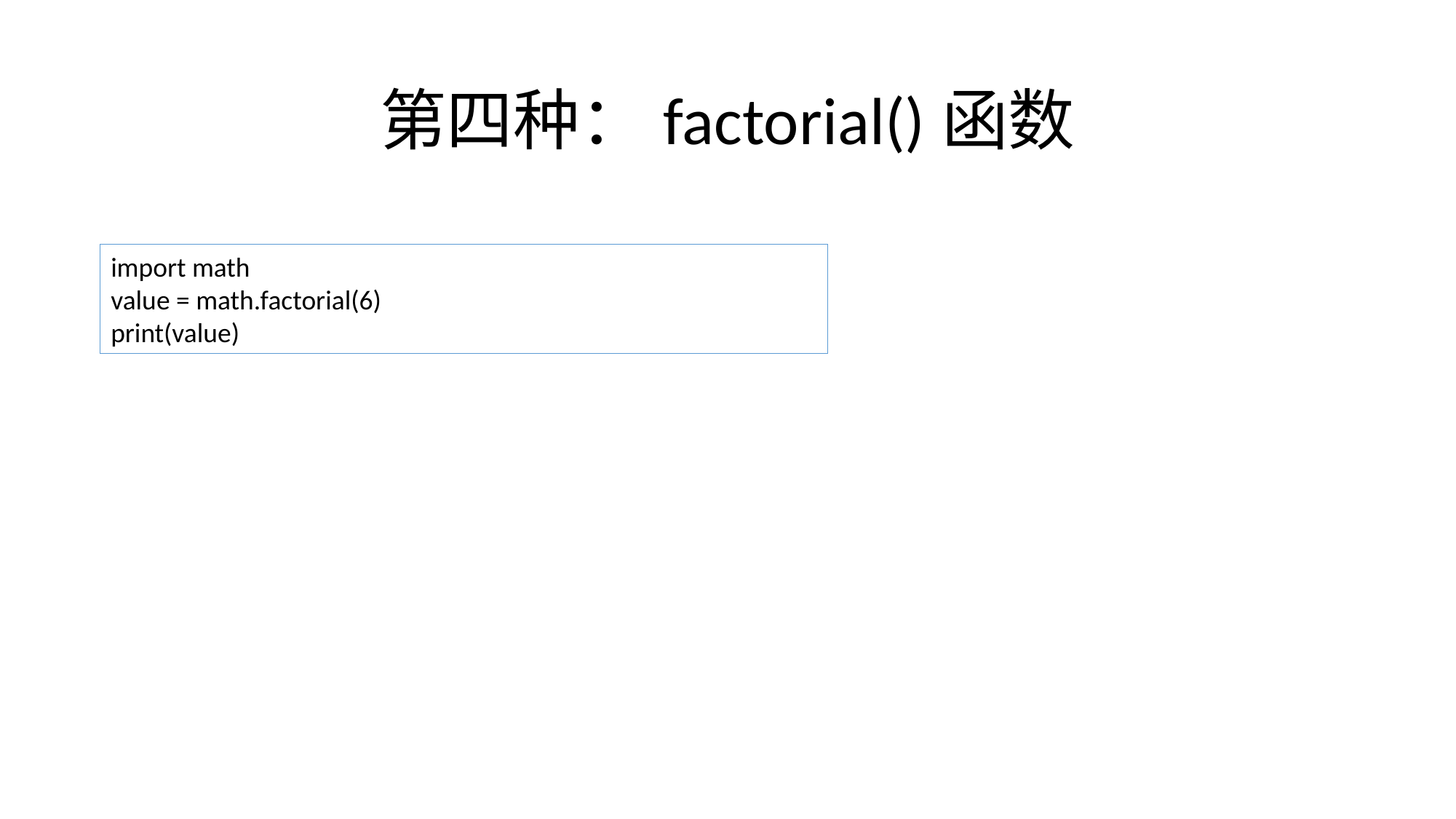

# 第四种：factorial()函数
import math
value = math.factorial(6)
print(value)